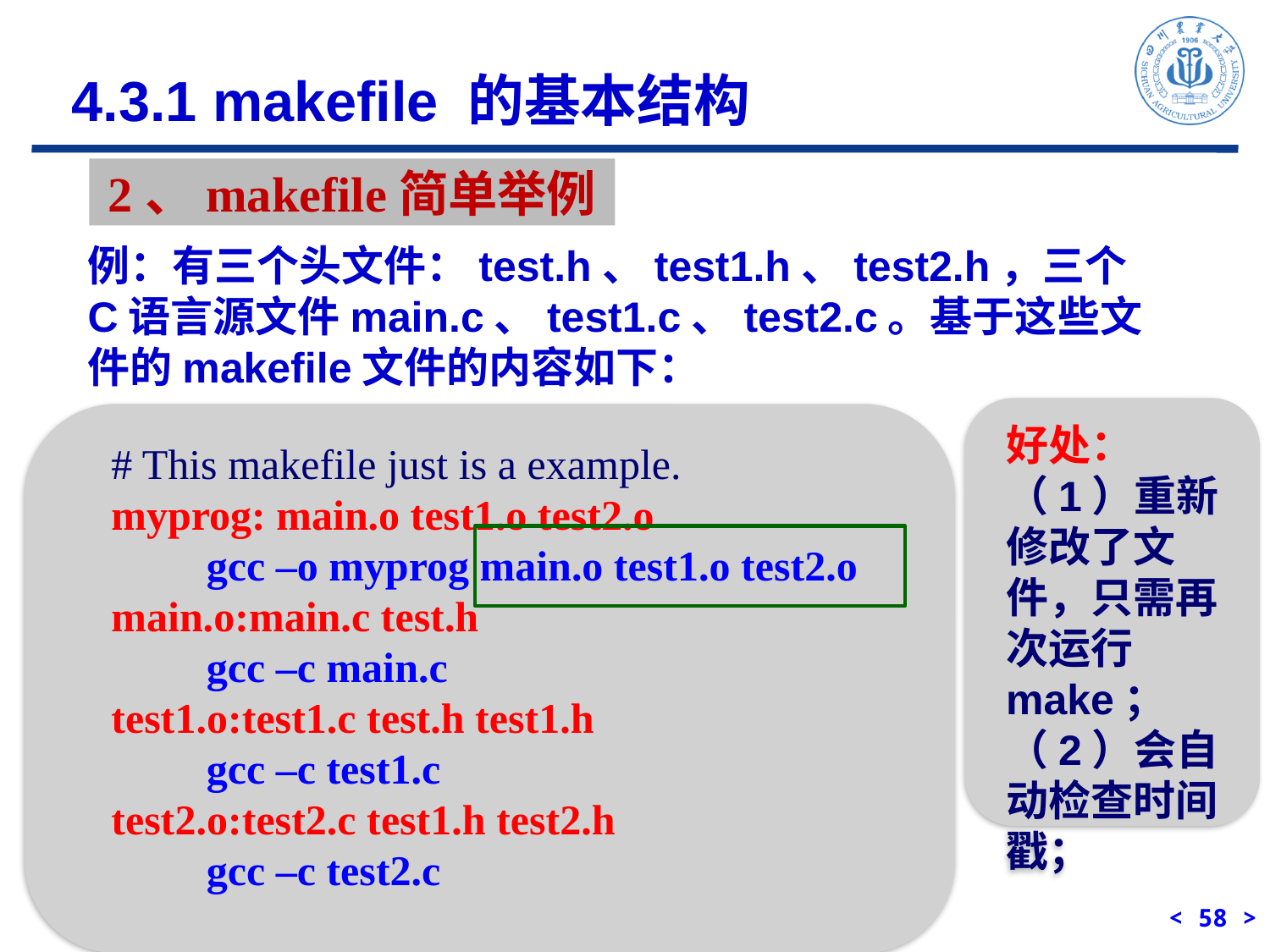

4.3.1 makefile 的基本结构
2、makefile简单举例

例：有三个头文件：test.h、test1.h、test2.h，三个C语言源文件main.c、test1.c、test2.c。基于这些文件的makefile文件的内容如下：
好处：
（1）重新修改了文件，只需再次运行make；
（2）会自动检查时间戳；
# This makefile just is a example.
myprog: main.o test1.o test2.o
         gcc –o myprog main.o test1.o test2.o
main.o:main.c test.h
         gcc –c main.c
test1.o:test1.c test.h test1.h
         gcc –c test1.c
test2.o:test2.c test1.h test2.h
         gcc –c test2.c